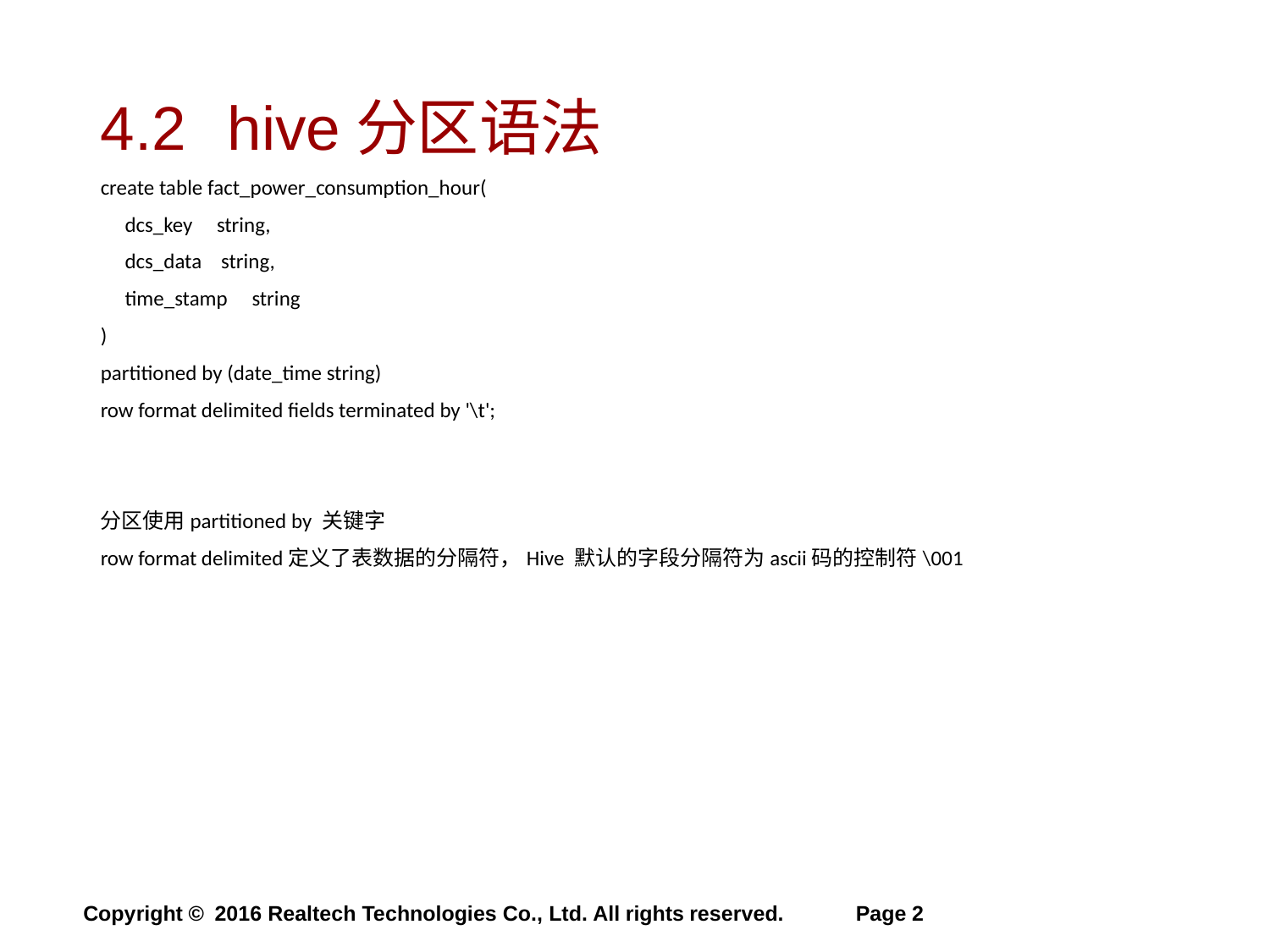

4.2	hive分区语法
create table fact_power_consumption_hour(
     dcs_key     string,
     dcs_data    string,
     time_stamp     string
)
partitioned by (date_time string)
row format delimited fields terminated by '\t';

分区使用partitioned by 关键字
row format delimited定义了表数据的分隔符，Hive 默认的字段分隔符为ascii码的控制符\001
Copyright ©  2016 Realtech Technologies Co., Ltd. All rights reserved.
Page 2